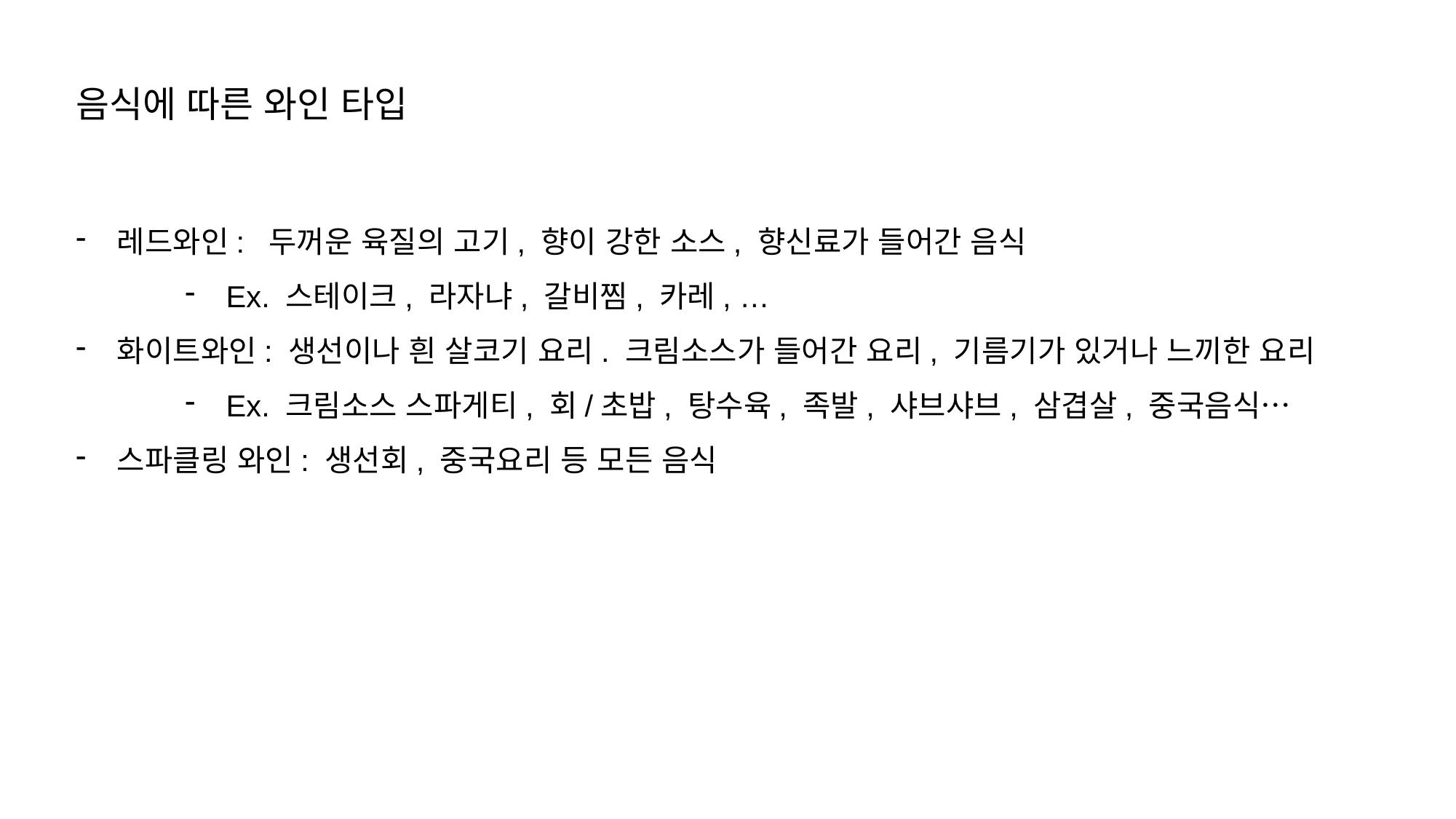

음식에 따른 와인 타입
레드와인:  두꺼운 육질의 고기, 향이 강한 소스, 향신료가 들어간 음식
Ex. 스테이크, 라자냐, 갈비찜, 카레, …
화이트와인: 생선이나 흰 살코기 요리. 크림소스가 들어간 요리, 기름기가 있거나 느끼한 요리
Ex. 크림소스 스파게티, 회/초밥, 탕수육, 족발, 샤브샤브, 삼겹살, 중국음식…
스파클링 와인: 생선회, 중국요리 등 모든 음식